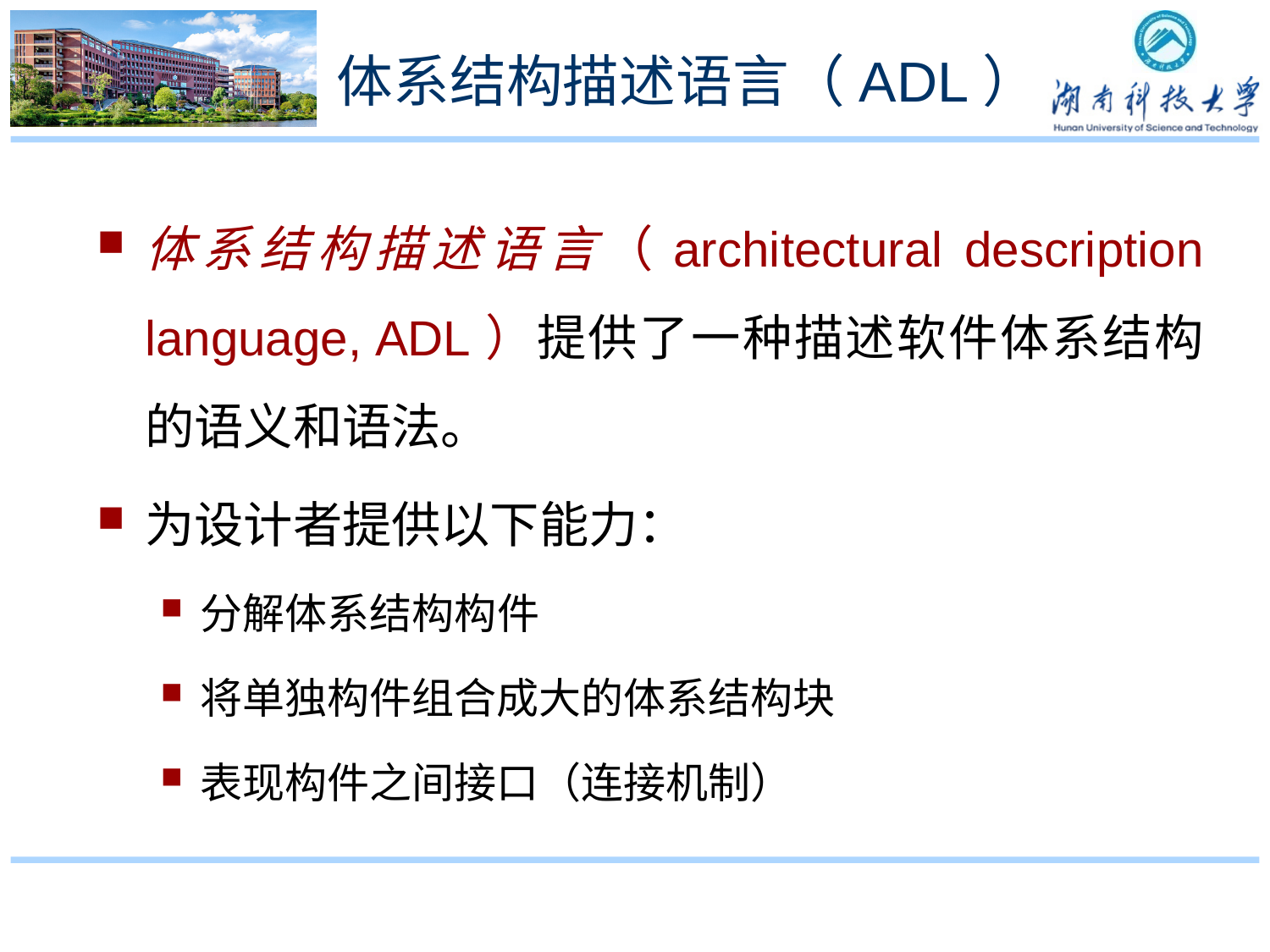

# 体系结构描述语言（ADL）
体系结构描述语言（architectural description language, ADL）提供了一种描述软件体系结构的语义和语法。
为设计者提供以下能力：
分解体系结构构件
将单独构件组合成大的体系结构块
表现构件之间接口（连接机制）
20